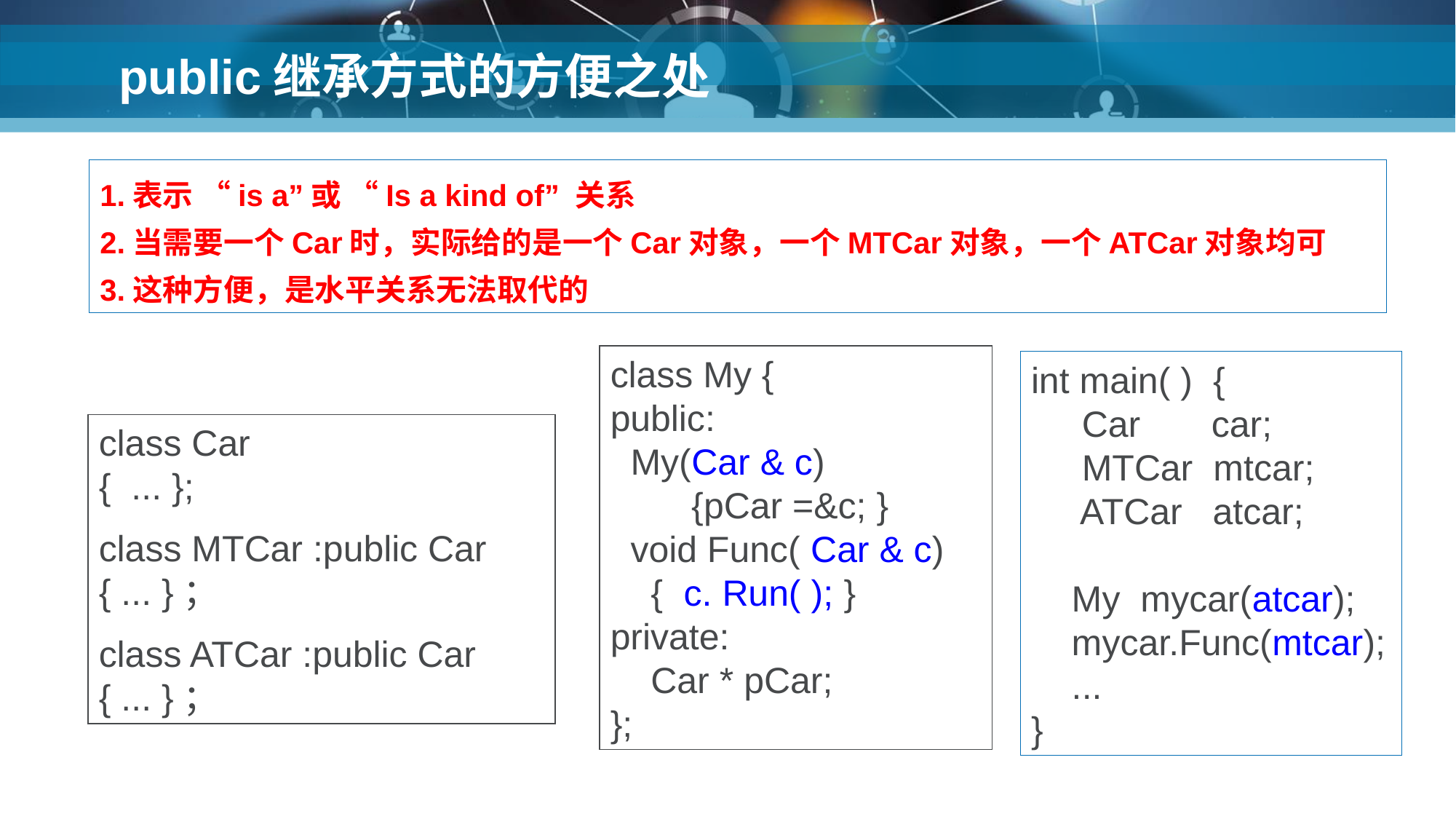

# public继承方式的方便之处
1.表示 “is a”或 “Is a kind of” 关系
2.当需要一个Car时，实际给的是一个Car对象，一个MTCar对象，一个ATCar对象均可
3.这种方便，是水平关系无法取代的
class My {
public:
  My(Car & c)
        {pCar =&c; }
  void Func( Car & c)
    {  c. Run( ); }
private:
    Car * pCar;
};
int main( )  {
     Car       car;
     MTCar  mtcar;
     ATCar   atcar;
    My  mycar(atcar);
    mycar.Func(mtcar);
    ...
}
class Car
{  ... };
class MTCar :public Car
{ ... }；
class ATCar :public Car
{ ... }；